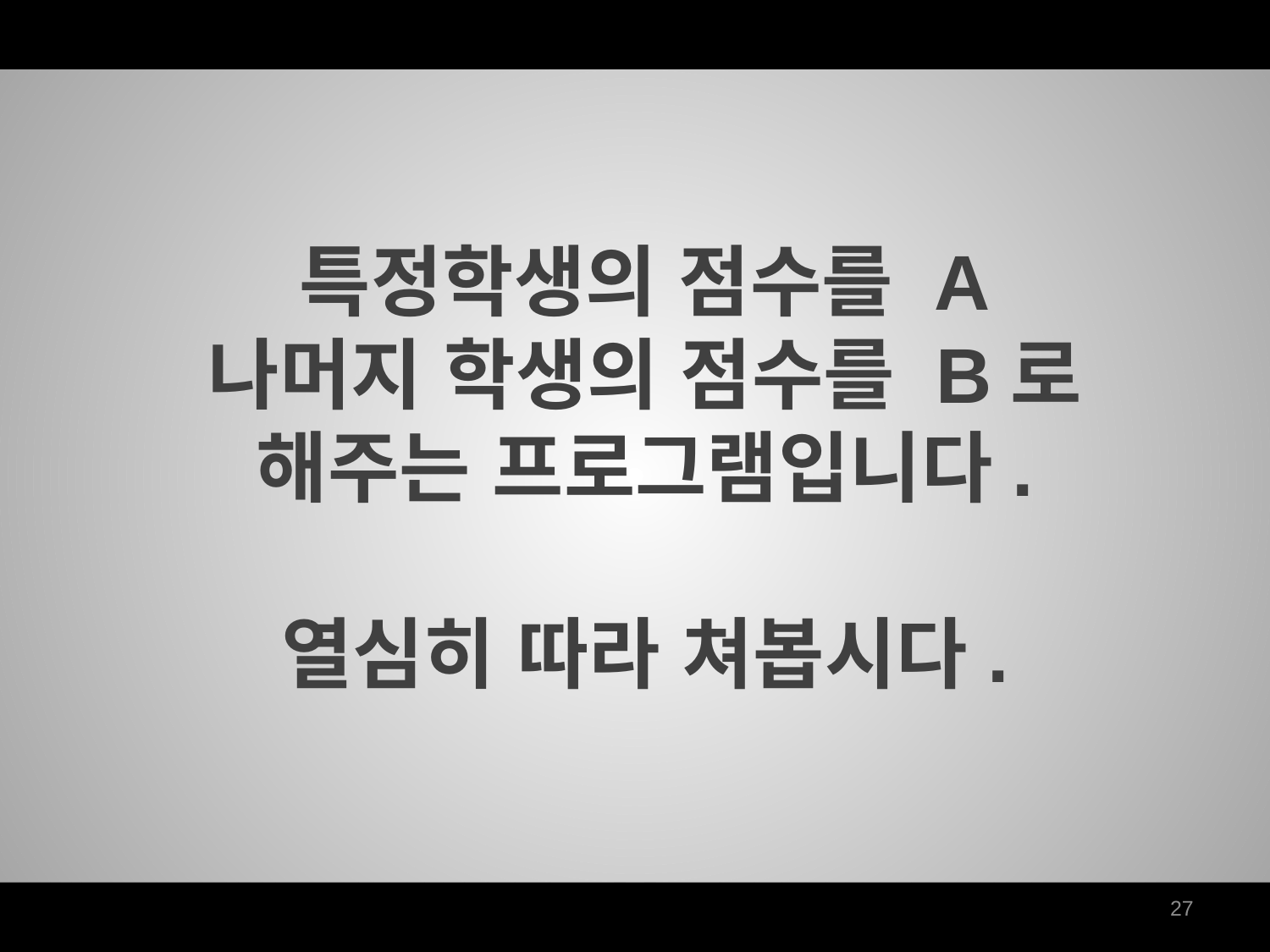

특정학생의 점수를 A
나머지 학생의 점수를 B로
해주는 프로그램입니다.

열심히 따라 쳐봅시다.
27